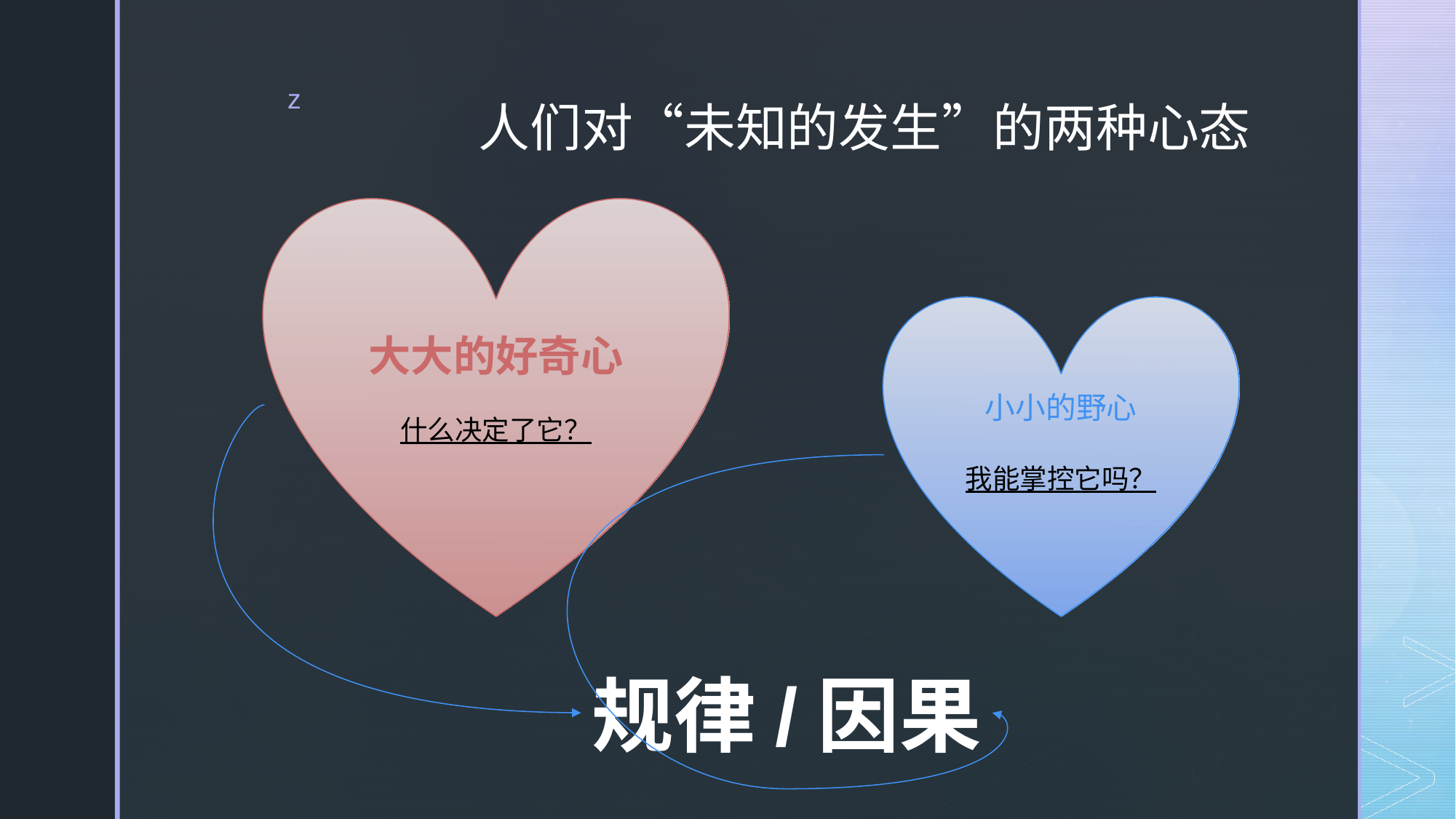

# 人们对“未知的发生”的两种心态
大大的好奇心

什么决定了它？
小小的野心

我能掌控它吗？
规律/因果